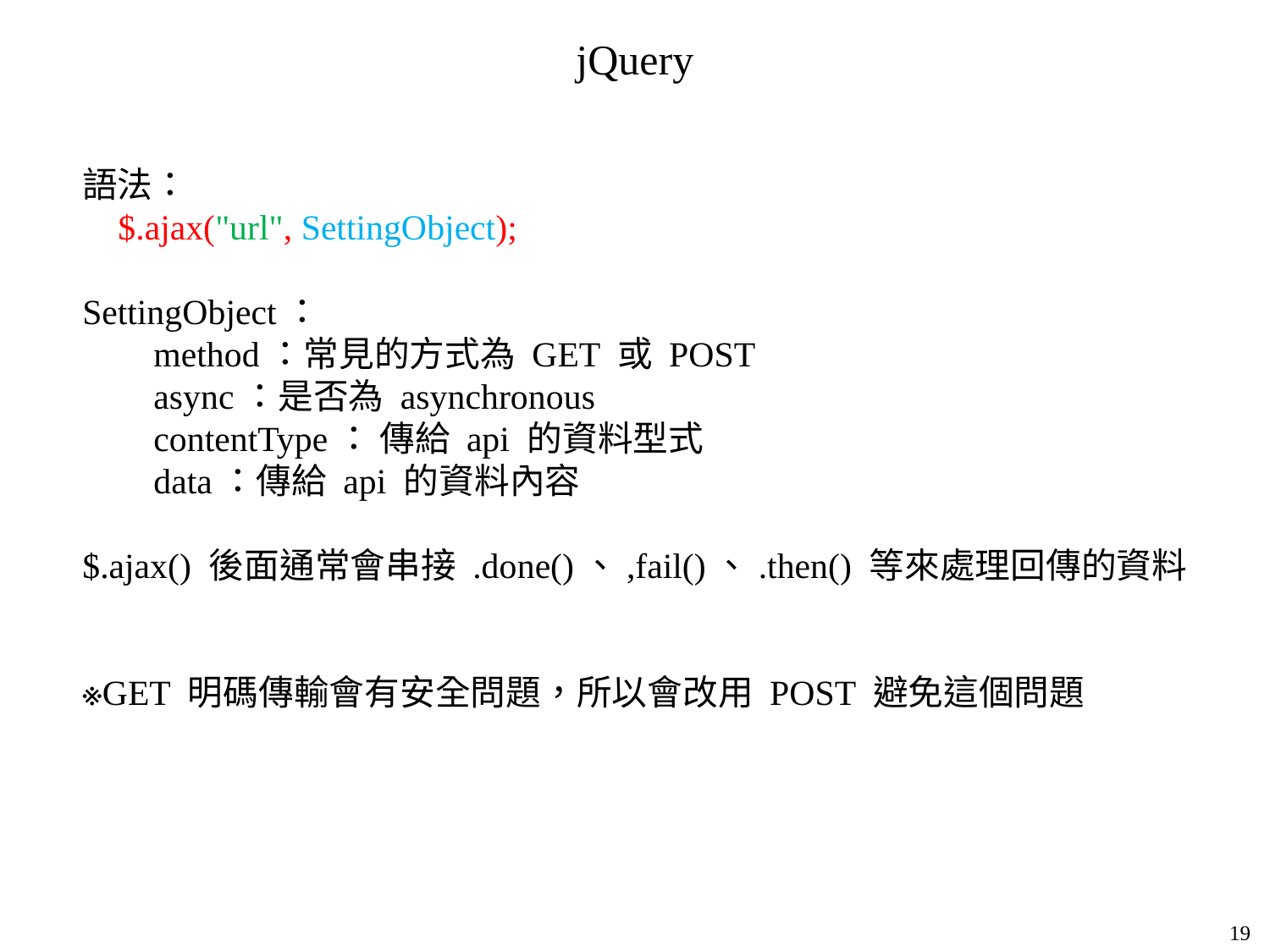

jQuery
語法：
    $.ajax("url", SettingObject);

SettingObject：
        method：常見的方式為 GET 或 POST
        async：是否為 asynchronous
        contentType： 傳給 api 的資料型式
        data：傳給 api 的資料內容

$.ajax() 後面通常會串接 .done()、,fail()、.then() 等來處理回傳的資料

※GET 明碼傳輸會有安全問題，所以會改用 POST 避免這個問題
19